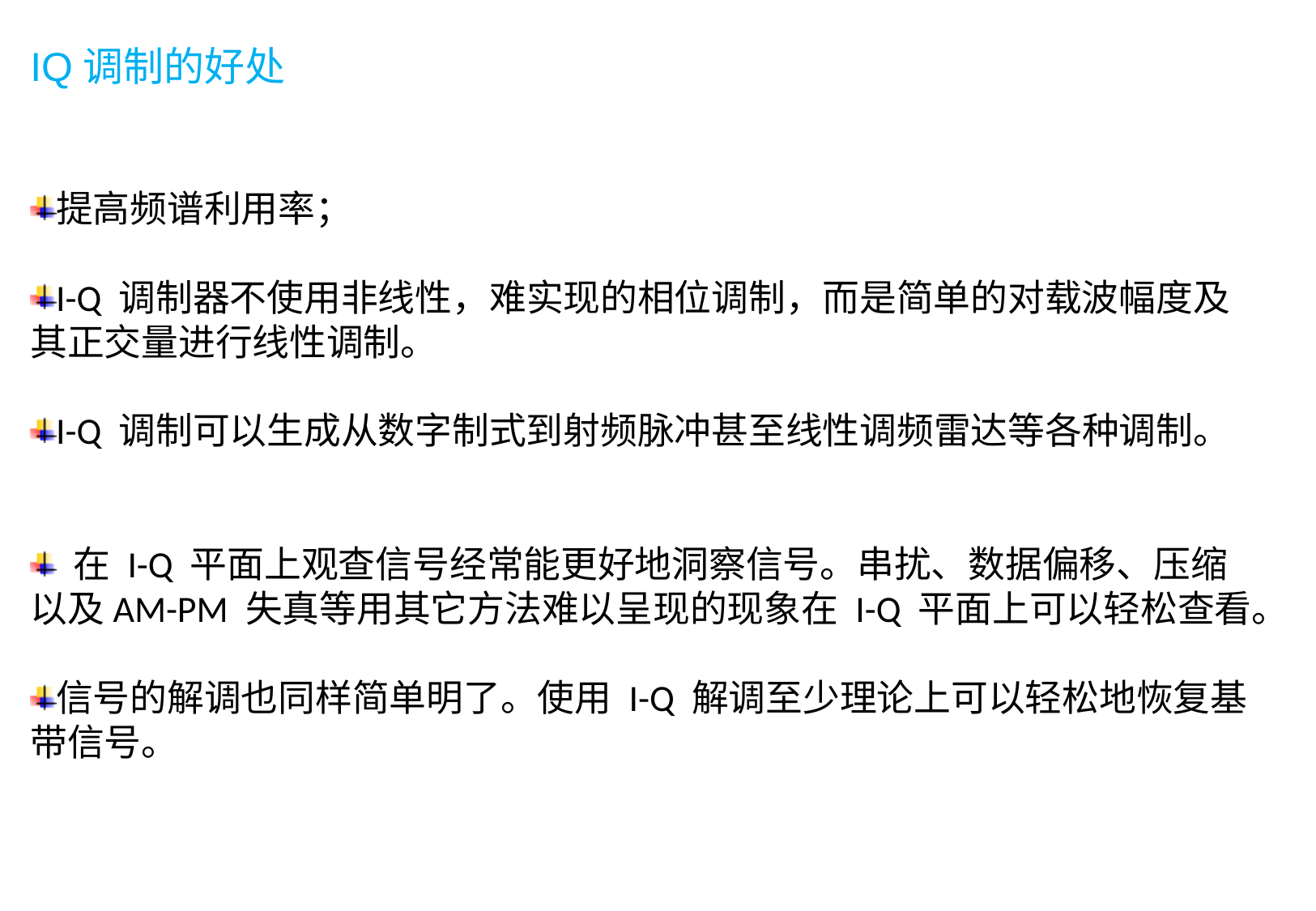

IQ调制的好处

提高频谱利用率；

I-Q 调制器不使用非线性，难实现的相位调制，而是简单的对载波幅度及其正交量进行线性调制。

I-Q 调制可以生成从数字制式到射频脉冲甚至线性调频雷达等各种调制。

 在 I-Q 平面上观查信号经常能更好地洞察信号。串扰、数据偏移、压缩以及AM-PM 失真等用其它方法难以呈现的现象在 I-Q 平面上可以轻松查看。

信号的解调也同样简单明了。使用 I-Q 解调至少理论上可以轻松地恢复基带信号。